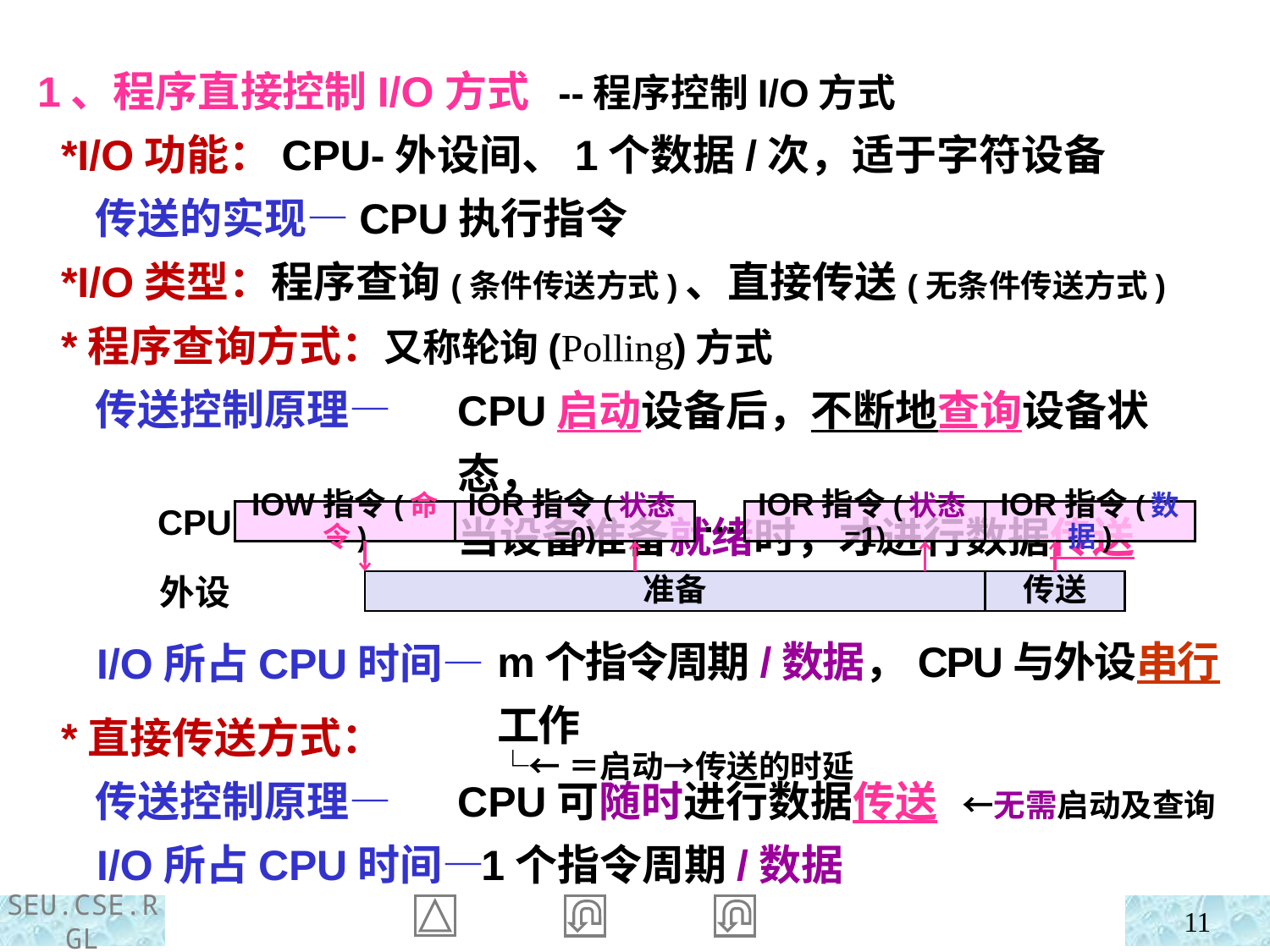

1、程序直接控制I/O方式  --程序控制I/O方式
  *I/O功能：CPU-外设间、1个数据/次，适于字符设备
     传送的实现—CPU执行指令
  *I/O类型：程序查询(条件传送方式)、直接传送(无条件传送方式)
  *程序查询方式：又称轮询(Polling)方式
     传送控制原理—

     I/O所占CPU时间—
  *直接传送方式：
     传送控制原理—
     I/O所占CPU时间—
CPU启动设备后，不断地查询设备状态，
当设备准备就绪时，才进行数据传送
CPU
IOR指令(状态=0)
…
IOR指令(状态=1)
IOR指令(数据)
IOW指令(命令)
外设
准备
传送
m个指令周期/数据，CPU与外设串行工作
└←＝启动→传送的时延
CPU可随时进行数据传送   ←无需启动及查询
  1个指令周期/数据

11